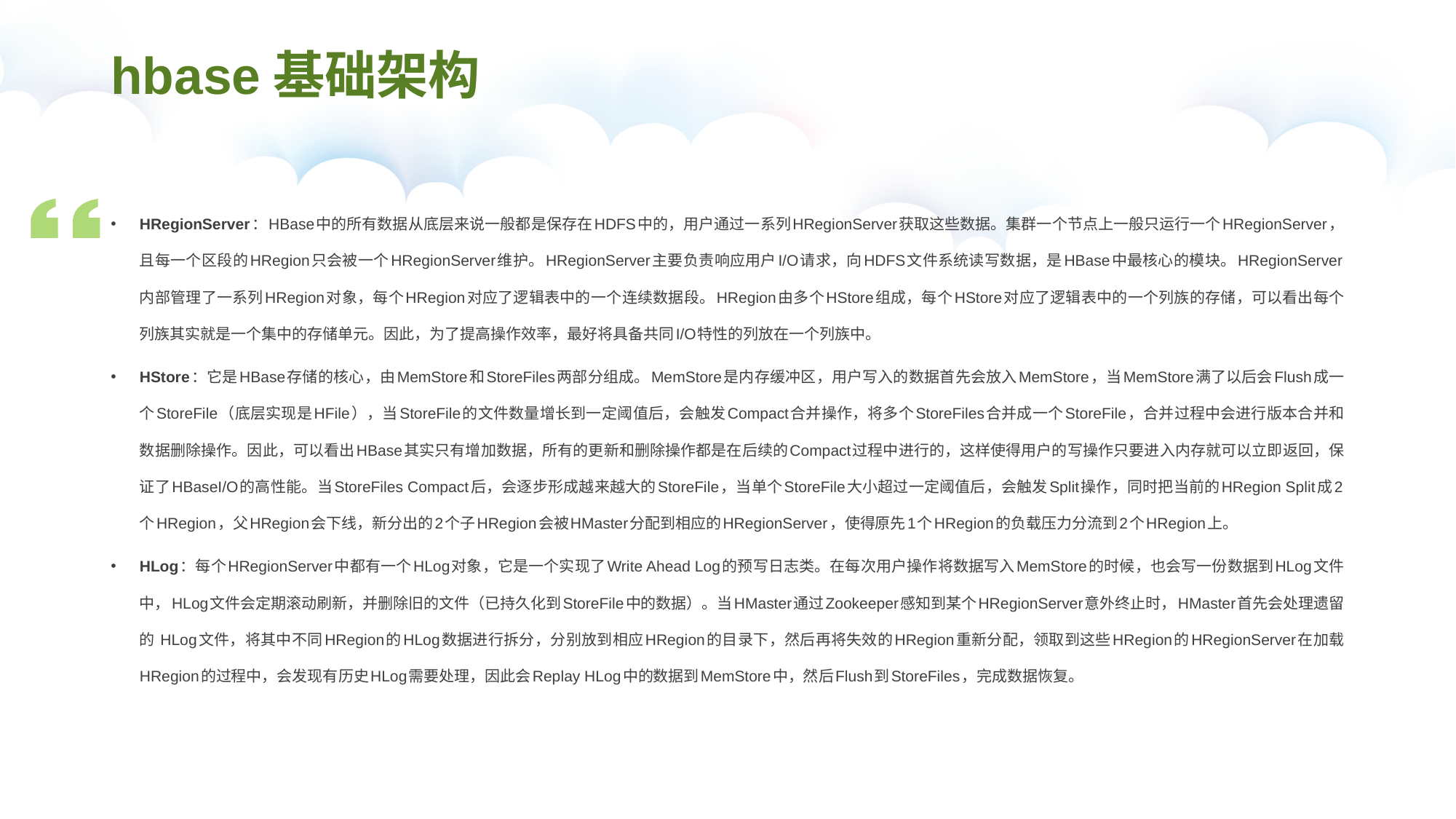

# hbase基础架构
HRegionServer：HBase中的所有数据从底层来说一般都是保存在HDFS中的，用户通过一系列HRegionServer获取这些数据。集群一个节点上一般只运行一个HRegionServer，且每一个区段的HRegion只会被一个HRegionServer维护。HRegionServer主要负责响应用户I/O请求，向HDFS文件系统读写数据，是HBase中最核心的模块。HRegionServer内部管理了一系列HRegion对象，每个HRegion对应了逻辑表中的一个连续数据段。HRegion由多个HStore组成，每个HStore对应了逻辑表中的一个列族的存储，可以看出每个列族其实就是一个集中的存储单元。因此，为了提高操作效率，最好将具备共同I/O特性的列放在一个列族中。
HStore：它是HBase存储的核心，由MemStore和StoreFiles两部分组成。MemStore是内存缓冲区，用户写入的数据首先会放入MemStore，当MemStore满了以后会Flush成一个StoreFile（底层实现是HFile），当StoreFile的文件数量增长到一定阈值后，会触发Compact合并操作，将多个StoreFiles合并成一个StoreFile，合并过程中会进行版本合并和数据删除操作。因此，可以看出HBase其实只有增加数据，所有的更新和删除操作都是在后续的Compact过程中进行的，这样使得用户的写操作只要进入内存就可以立即返回，保证了HBaseI/O的高性能。当StoreFiles Compact后，会逐步形成越来越大的StoreFile，当单个StoreFile大小超过一定阈值后，会触发Split操作，同时把当前的HRegion Split成2个HRegion，父HRegion会下线，新分出的2个子HRegion会被HMaster分配到相应的HRegionServer，使得原先1个HRegion的负载压力分流到2个HRegion上。
HLog：每个HRegionServer中都有一个HLog对象，它是一个实现了Write Ahead Log的预写日志类。在每次用户操作将数据写入MemStore的时候，也会写一份数据到HLog文件中，HLog文件会定期滚动刷新，并删除旧的文件（已持久化到StoreFile中的数据）。当HMaster通过Zookeeper感知到某个HRegionServer意外终止时，HMaster首先会处理遗留的 HLog文件，将其中不同HRegion的HLog数据进行拆分，分别放到相应HRegion的目录下，然后再将失效的HRegion重新分配，领取到这些HRegion的HRegionServer在加载 HRegion的过程中，会发现有历史HLog需要处理，因此会Replay HLog中的数据到MemStore中，然后Flush到StoreFiles，完成数据恢复。